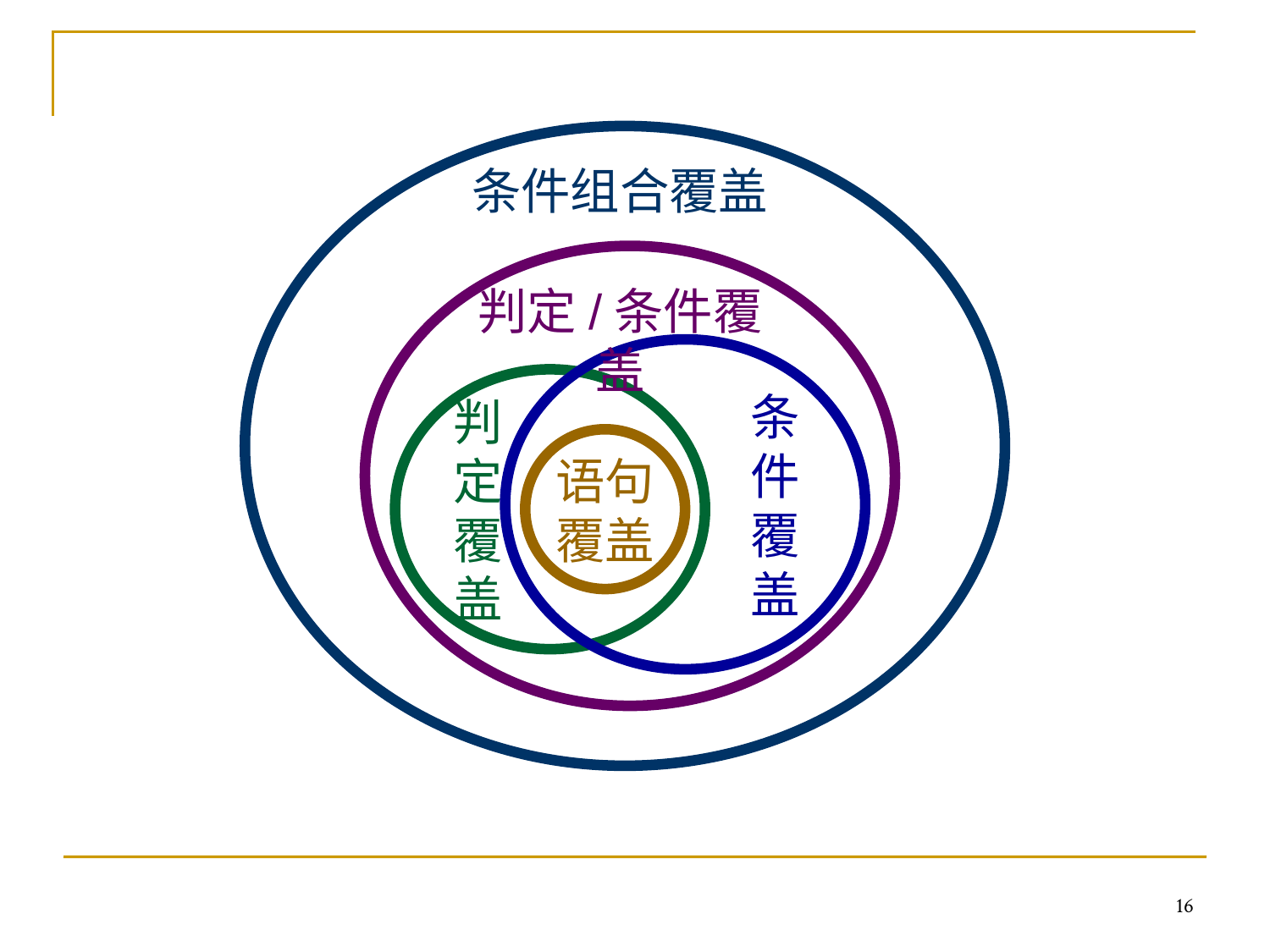

条件组合覆盖

判定/条件覆盖
条
件
覆
盖
判
定
覆
盖
语句
覆盖
16